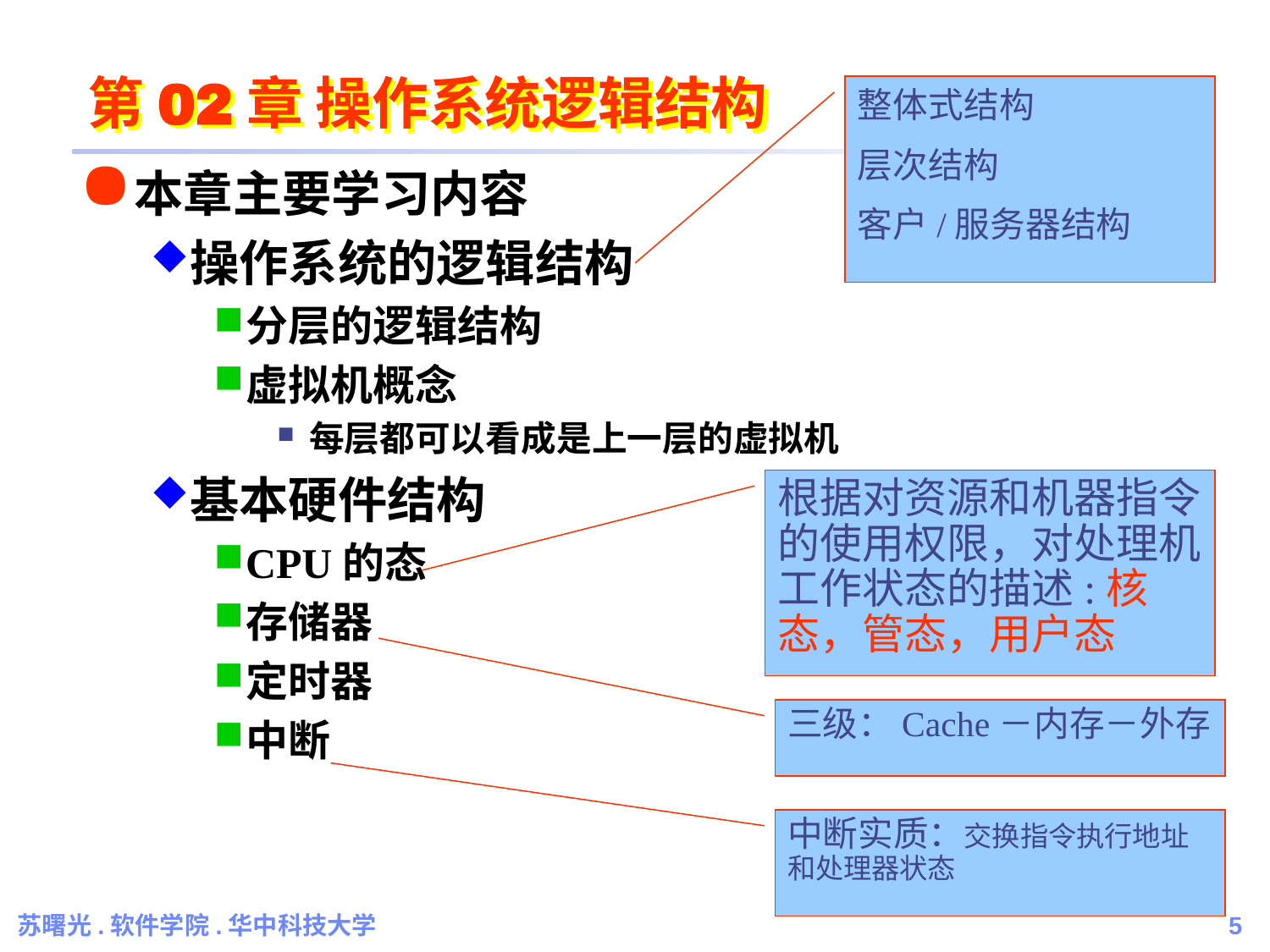

# 第02章 操作系统逻辑结构
整体式结构
层次结构
客户/服务器结构
本章主要学习内容
操作系统的逻辑结构
分层的逻辑结构
虚拟机概念
每层都可以看成是上一层的虚拟机
基本硬件结构
CPU的态
存储器
定时器
中断
根据对资源和机器指令的使用权限，对处理机工作状态的描述:核态，管态，用户态
三级：Cache－内存－外存
中断实质：交换指令执行地址和处理器状态
苏曙光.软件学院.华中科技大学
5